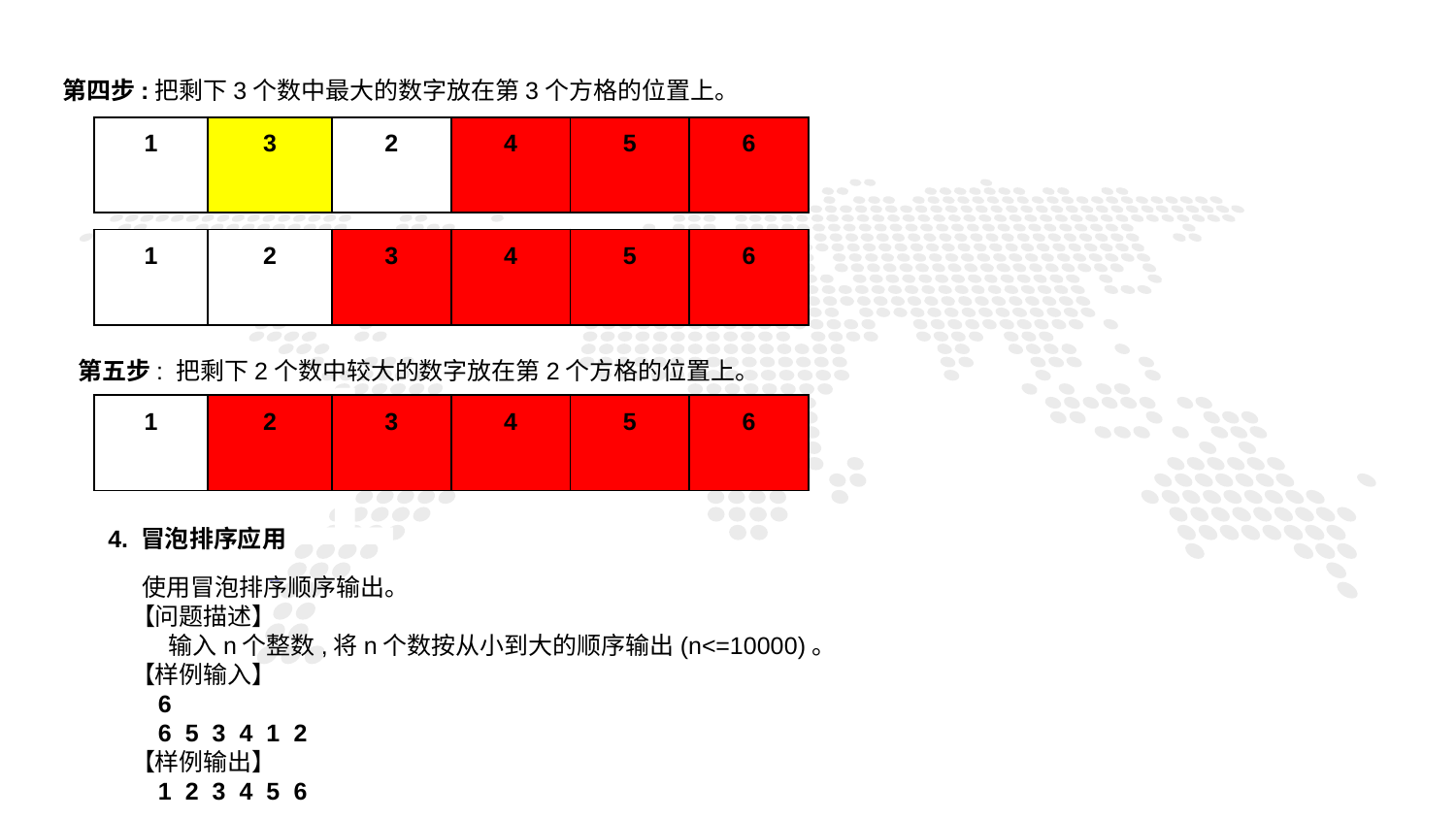

第四步:把剩下3个数中最大的数字放在第3个方格的位置上。
| 1 | 3 | 2 | 4 | 5 | 6 |
| --- | --- | --- | --- | --- | --- |
| 1 | 2 | 3 | 4 | 5 | 6 |
| --- | --- | --- | --- | --- | --- |
1
第五步: 把剩下2个数中较大的数字放在第2个方格的位置上。
| 1 | 2 | 3 | 4 | 5 | 6 |
| --- | --- | --- | --- | --- | --- |
4. 冒泡排序应用
 使用冒泡排序顺序输出。
【问题描述】
      输入n个整数,将n个数按从小到大的顺序输出(n<=10000)。
【样例输入】
    6
    6  5  3  4  1  2
【样例输出】
    1  2  3  4  5  6
PART  ONE